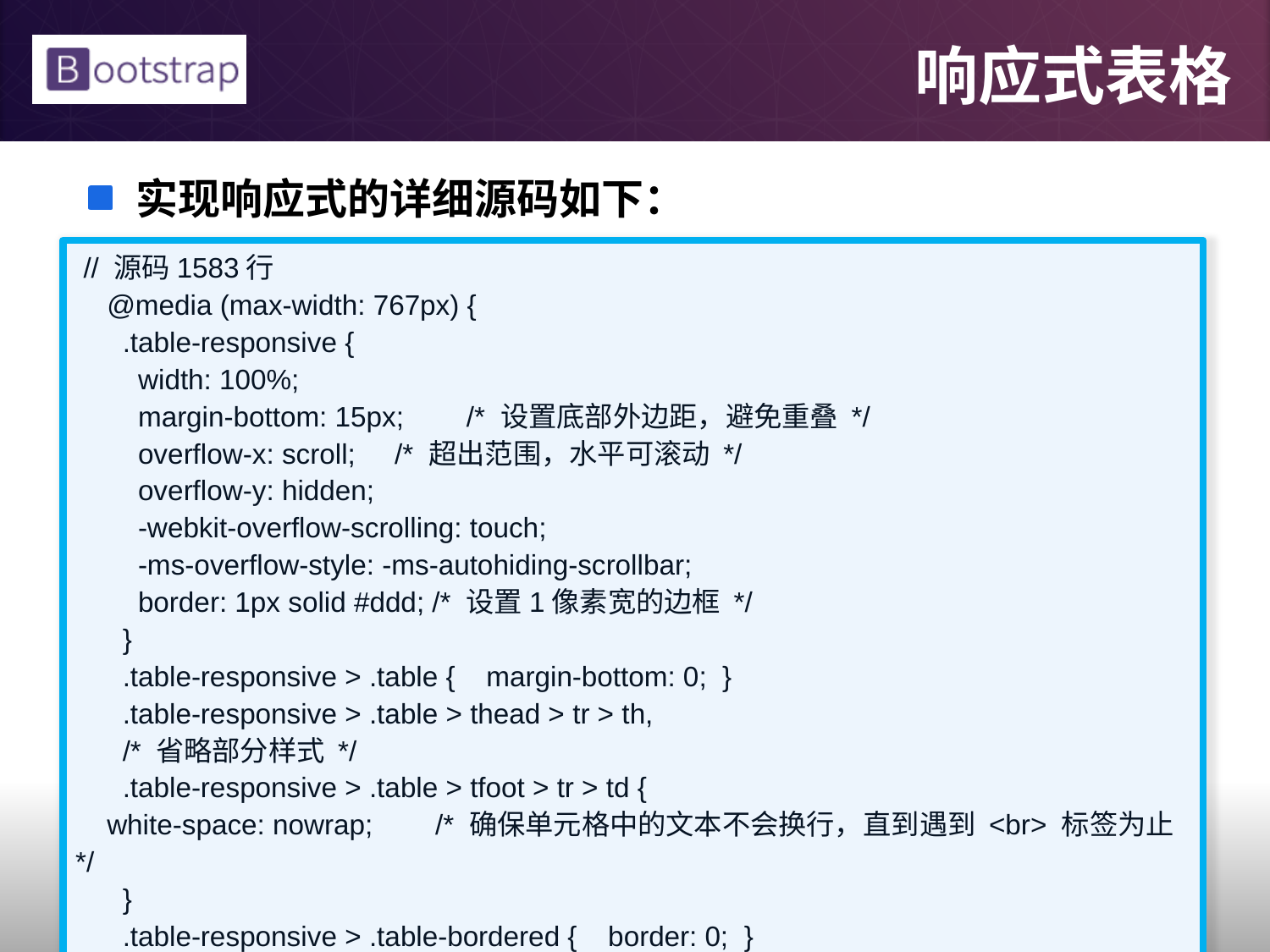

# 响应式表格
实现响应式的详细源码如下：
 // 源码1583行
    @media (max-width: 767px) {
      .table-responsive {
        width: 100%;
        margin-bottom: 15px;        /* 设置底部外边距，避免重叠 */
        overflow-x: scroll;     /* 超出范围，水平可滚动 */
        overflow-y: hidden;
        -webkit-overflow-scrolling: touch;
        -ms-overflow-style: -ms-autohiding-scrollbar;
        border: 1px solid #ddd; /* 设置1像素宽的边框 */
      }
      .table-responsive > .table {    margin-bottom: 0;  }
      .table-responsive > .table > thead > tr > th,
      /* 省略部分样式 */
      .table-responsive > .table > tfoot > tr > td {
    white-space: nowrap;        /* 确保单元格中的文本不会换行，直到遇到 <br> 标签为止*/
      }
      .table-responsive > .table-bordered {    border: 0;  }